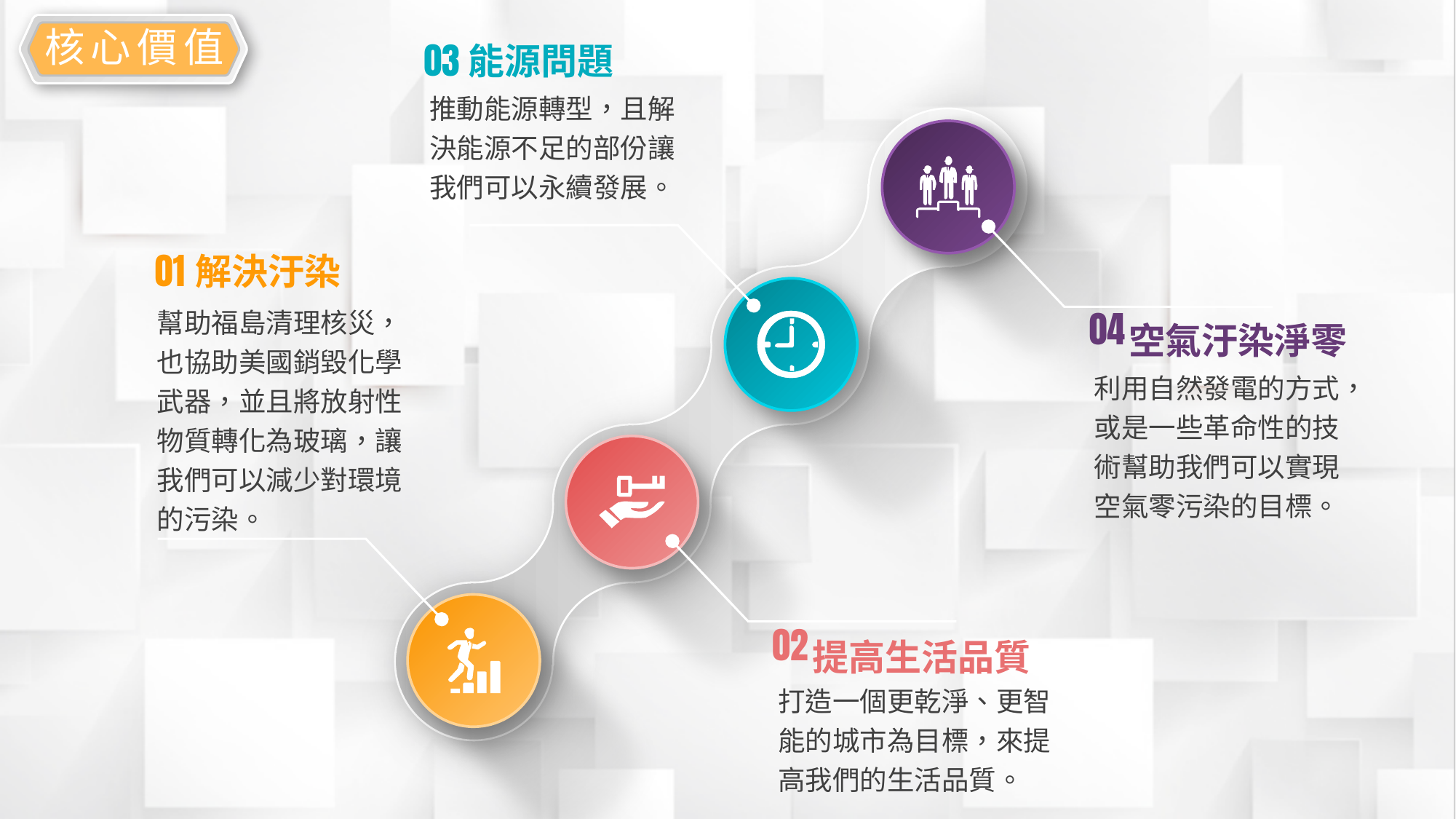

核心價值
能源問題
03
推動能源轉型，且解決能源不足的部份讓我們可以永續發展。

解決汙染
01
幫助福島清理核災，也協助美國銷毀化學武器，並且將放射性物質轉化為玻璃，讓我們可以減少對環境的污染。

04
空氣汙染淨零
利用自然發電的方式，或是一些革命性的技術幫助我們可以實現空氣零污染的目標。

02
提高生活品質
打造一個更乾淨、更智能的城市為目標，來提高我們的生活品質。